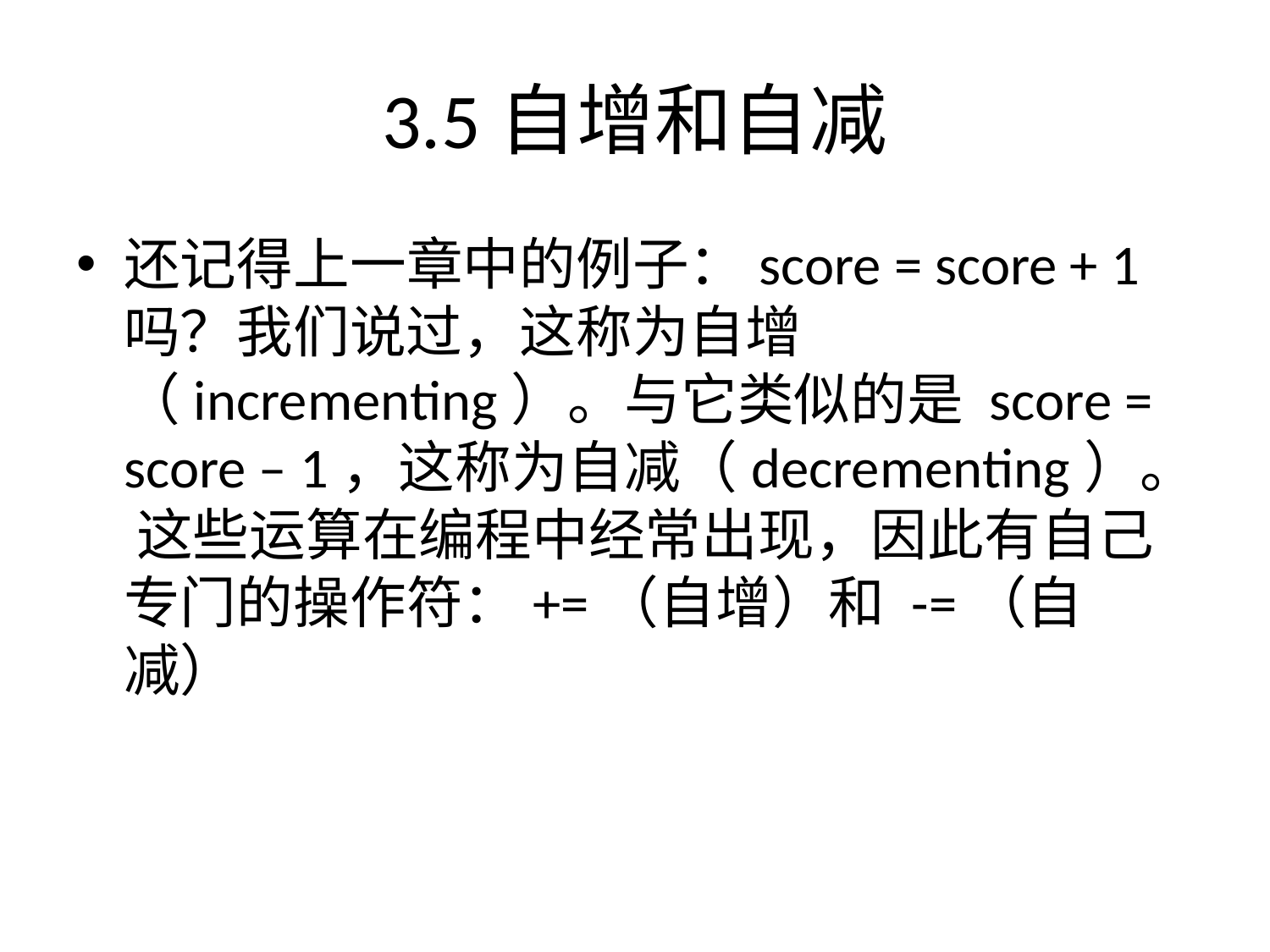

# 3.5自增和自减
还记得上一章中的例子：score = score + 1 吗？我们说过，这称为自增 （incrementing）。与它类似的是 score = score – 1，这称为自减（decrementing）。 这些运算在编程中经常出现，因此有自己专门的操作符：+=（自增）和 -=（自减）